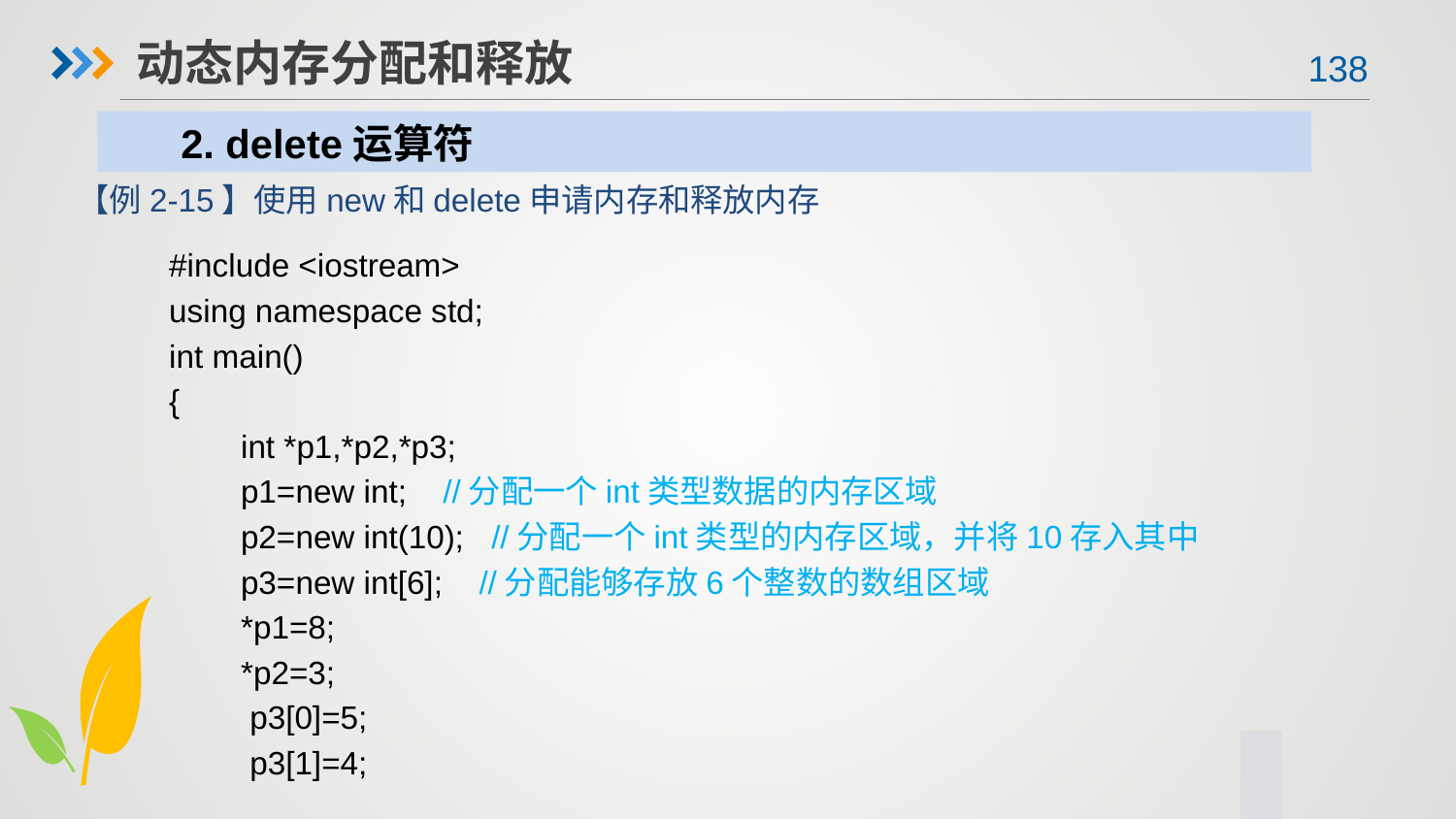

动态内存分配和释放

2. delete运算符
【例2-15】使用new和delete申请内存和释放内存
#include <iostream>
using namespace std;
int main()
{
        int *p1,*p2,*p3;
        p1=new int;    //分配一个int类型数据的内存区域
        p2=new int(10);   //分配一个int类型的内存区域，并将10存入其中
        p3=new int[6];    //分配能够存放6个整数的数组区域
        *p1=8;
        *p2=3;
         p3[0]=5;
         p3[1]=4;